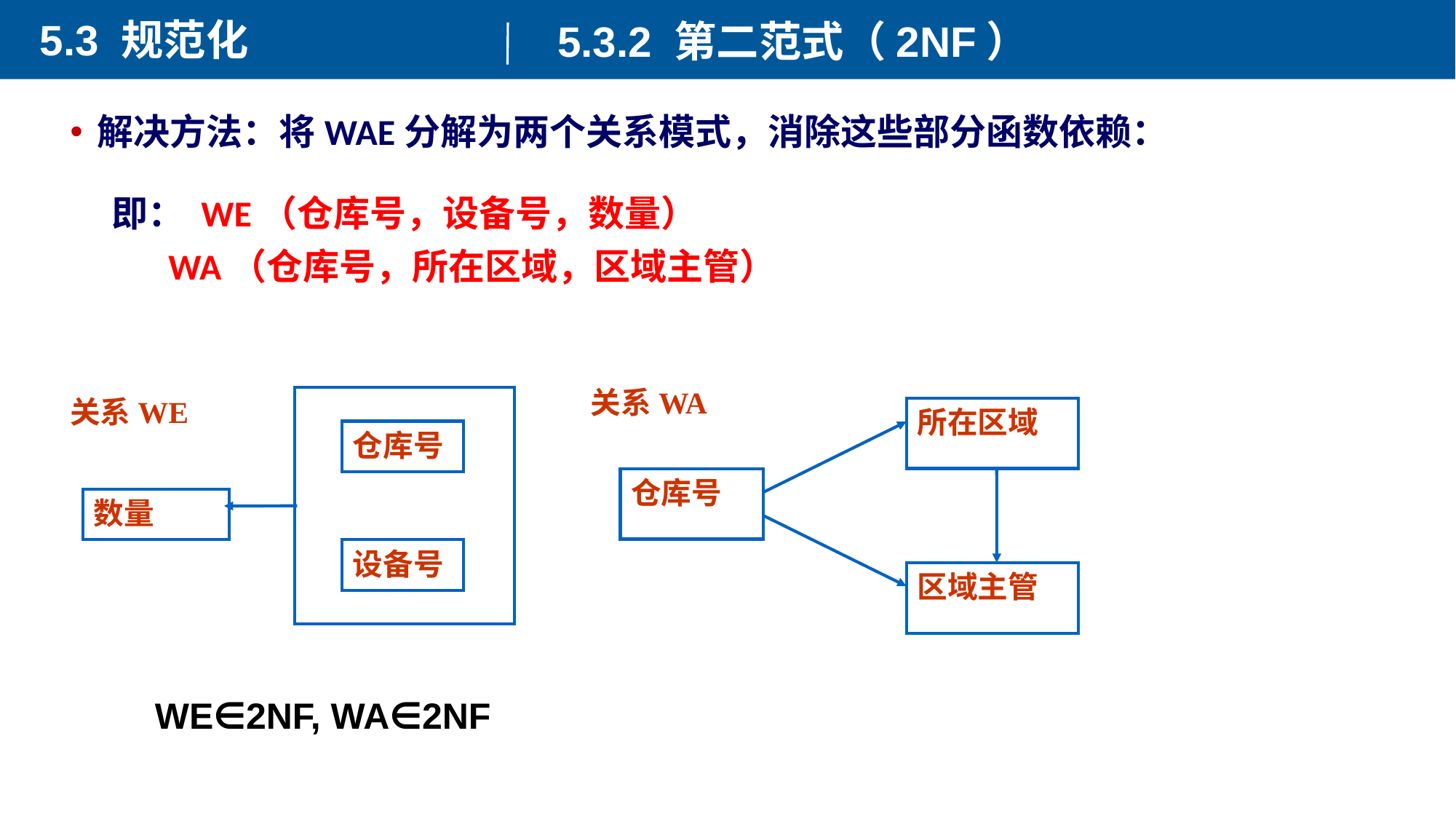

5.3 规范化
5.3.2 第二范式（2NF）
解决方法：将WAE分解为两个关系模式，消除这些部分函数依赖：
    即： WE（仓库号，设备号，数量）
            WA（仓库号，所在区域，区域主管）
关系WA
所在区域

仓库号

区域主管
关系WE

仓库号
数量

设备号
WE∈2NF, WA∈2NF